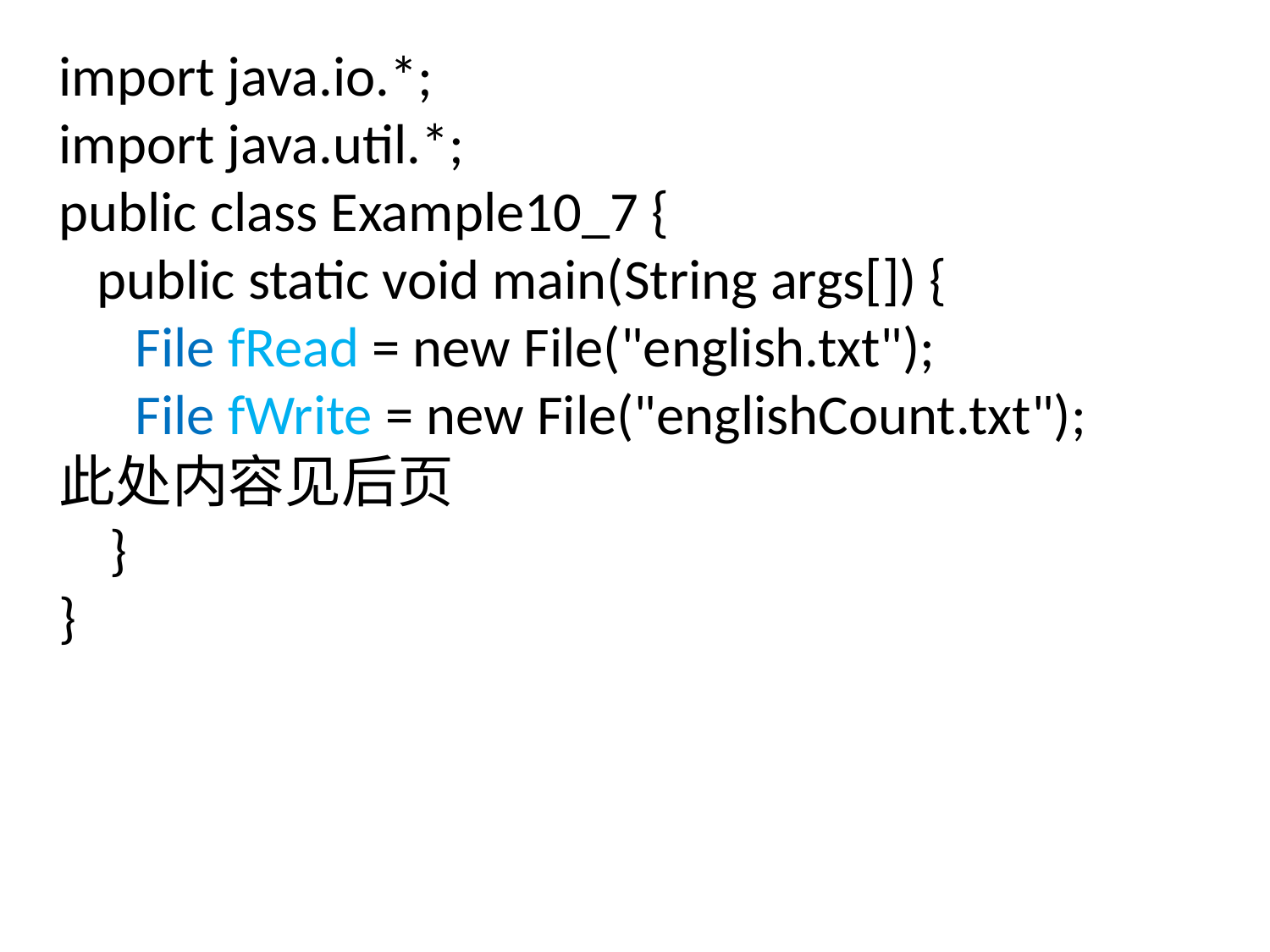

import java.io.*;
import java.util.*;
public class Example10_7 {
   public static void main(String args[]) {
      File fRead = new File("english.txt");
      File fWrite = new File("englishCount.txt");
此处内容见后页
    }
}